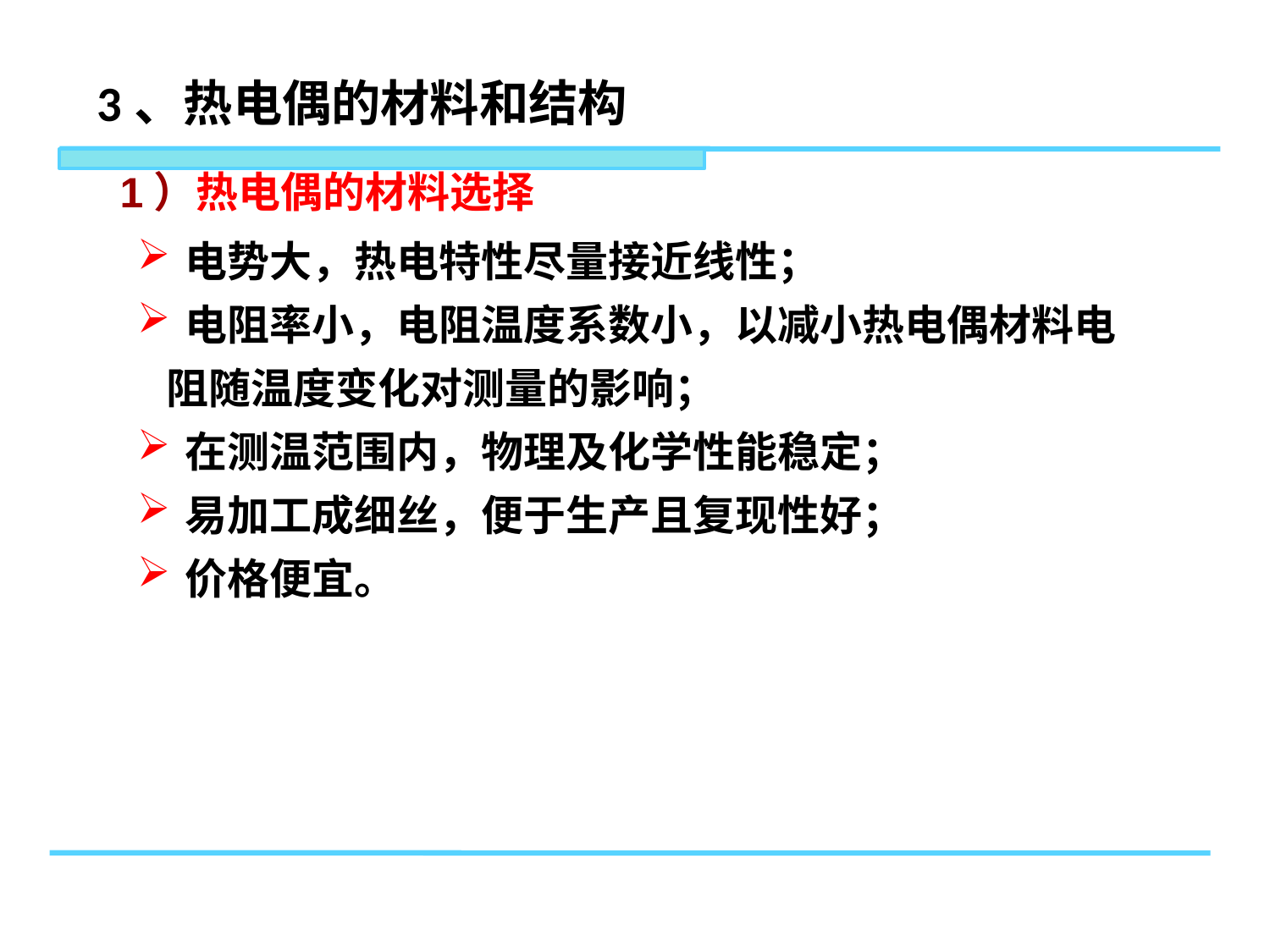

3、热电偶的材料和结构
1）热电偶的材料选择
电势大，热电特性尽量接近线性；
电阻率小，电阻温度系数小，以减小热电偶材料电
  阻随温度变化对测量的影响；
在测温范围内，物理及化学性能稳定；
易加工成细丝，便于生产且复现性好；
价格便宜。